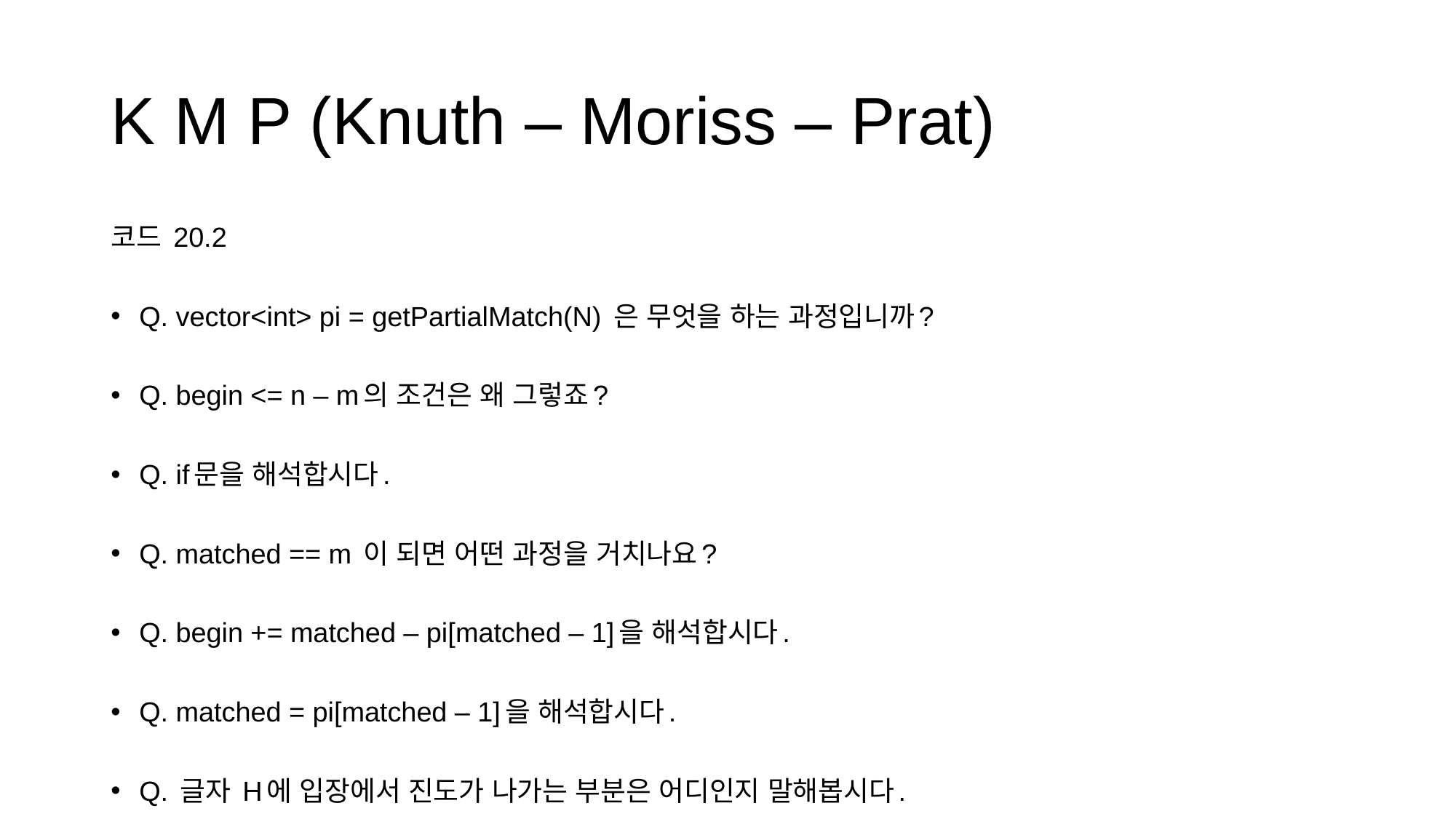

# K M P (Knuth – Moriss – Prat)
코드 20.2

Q. vector<int> pi = getPartialMatch(N) 은 무엇을 하는 과정입니까?

Q. begin <= n – m의 조건은 왜 그렇죠?

Q. if문을 해석합시다.

Q. matched == m 이 되면 어떤 과정을 거치나요?

Q. begin += matched – pi[matched – 1]을 해석합시다.

Q. matched = pi[matched – 1]을 해석합시다.

Q. 글자 H에 입장에서 진도가 나가는 부분은 어디인지 말해봅시다.